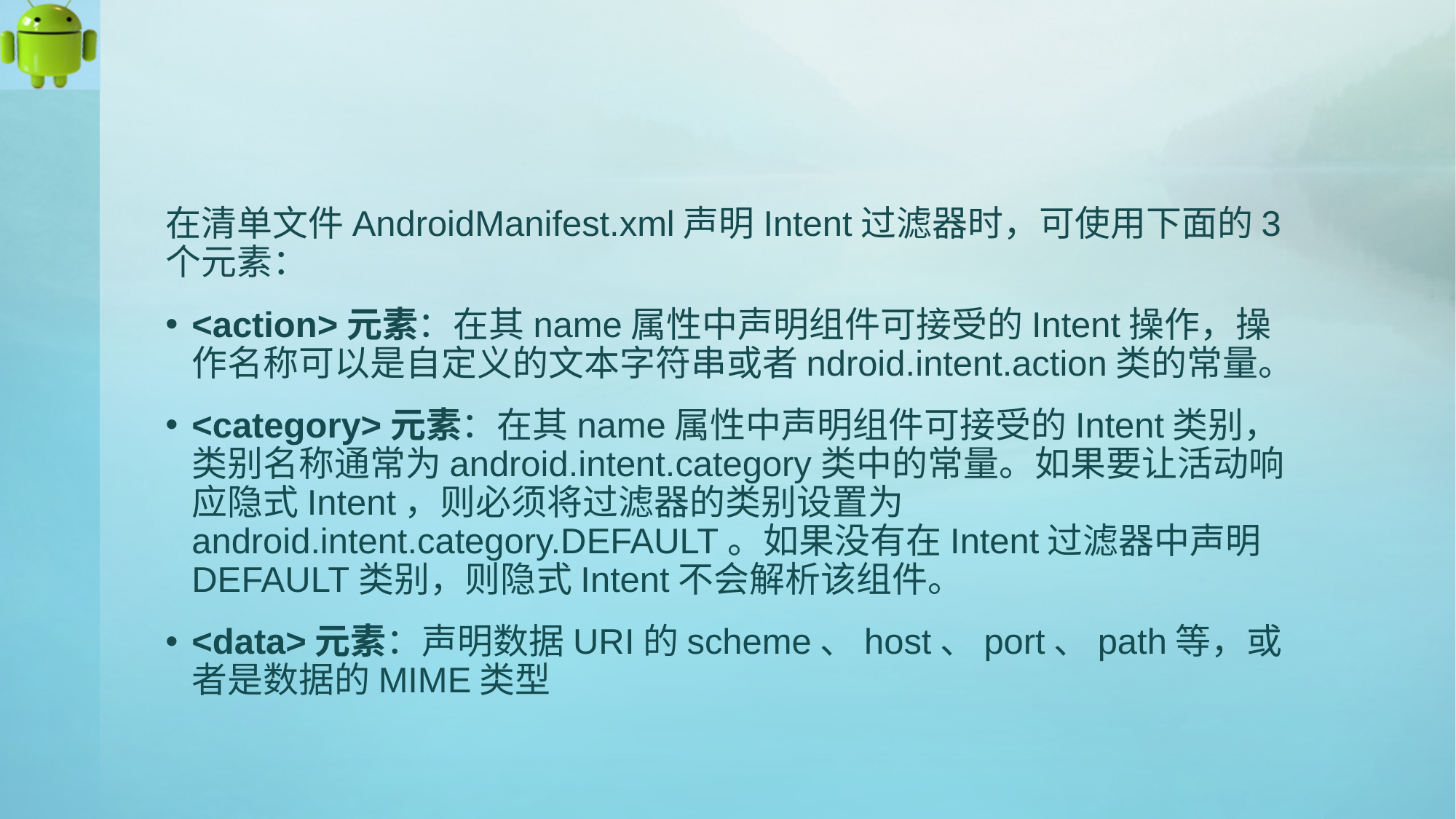

#
在清单文件AndroidManifest.xml声明Intent过滤器时，可使用下面的3个元素：
<action>元素：在其name属性中声明组件可接受的Intent操作，操作名称可以是自定义的文本字符串或者ndroid.intent.action类的常量。
<category>元素：在其name属性中声明组件可接受的Intent类别，类别名称通常为android.intent.category类中的常量。如果要让活动响应隐式Intent，则必须将过滤器的类别设置为android.intent.category.DEFAULT。如果没有在Intent过滤器中声明DEFAULT类别，则隐式Intent不会解析该组件。
<data>元素：声明数据URI的scheme、host、port、path等，或者是数据的MIME类型